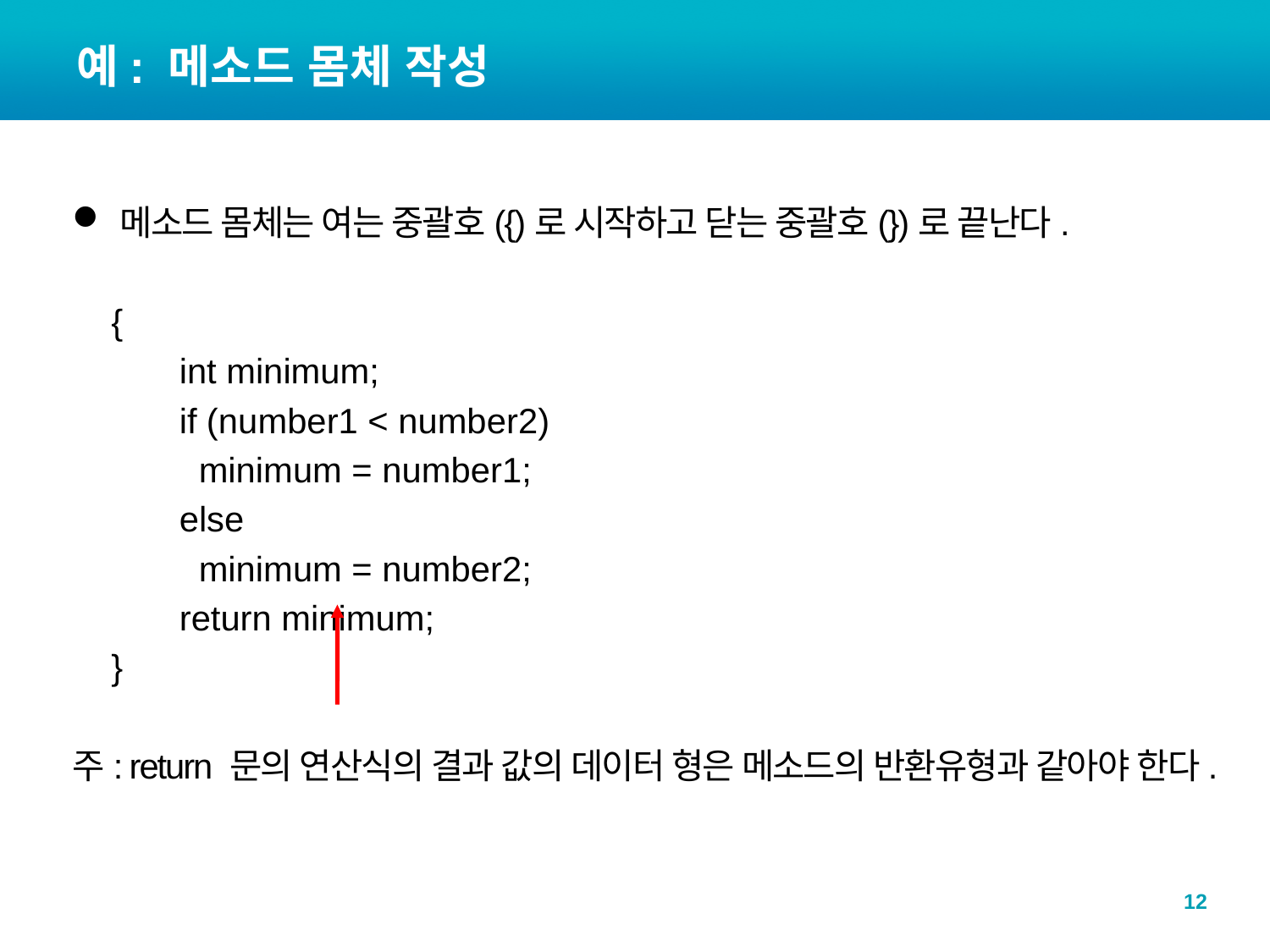

# 예: 메소드 몸체 작성

메소드 몸체는 여는 중괄호({)로 시작하고 닫는 중괄호(})로 끝난다.

    {
           int minimum;
           if (number1 < number2)
             minimum = number1;
           else
             minimum = number2;
           return minimum;
    }

주: return 문의 연산식의 결과 값의 데이터 형은 메소드의 반환유형과 같아야 한다.